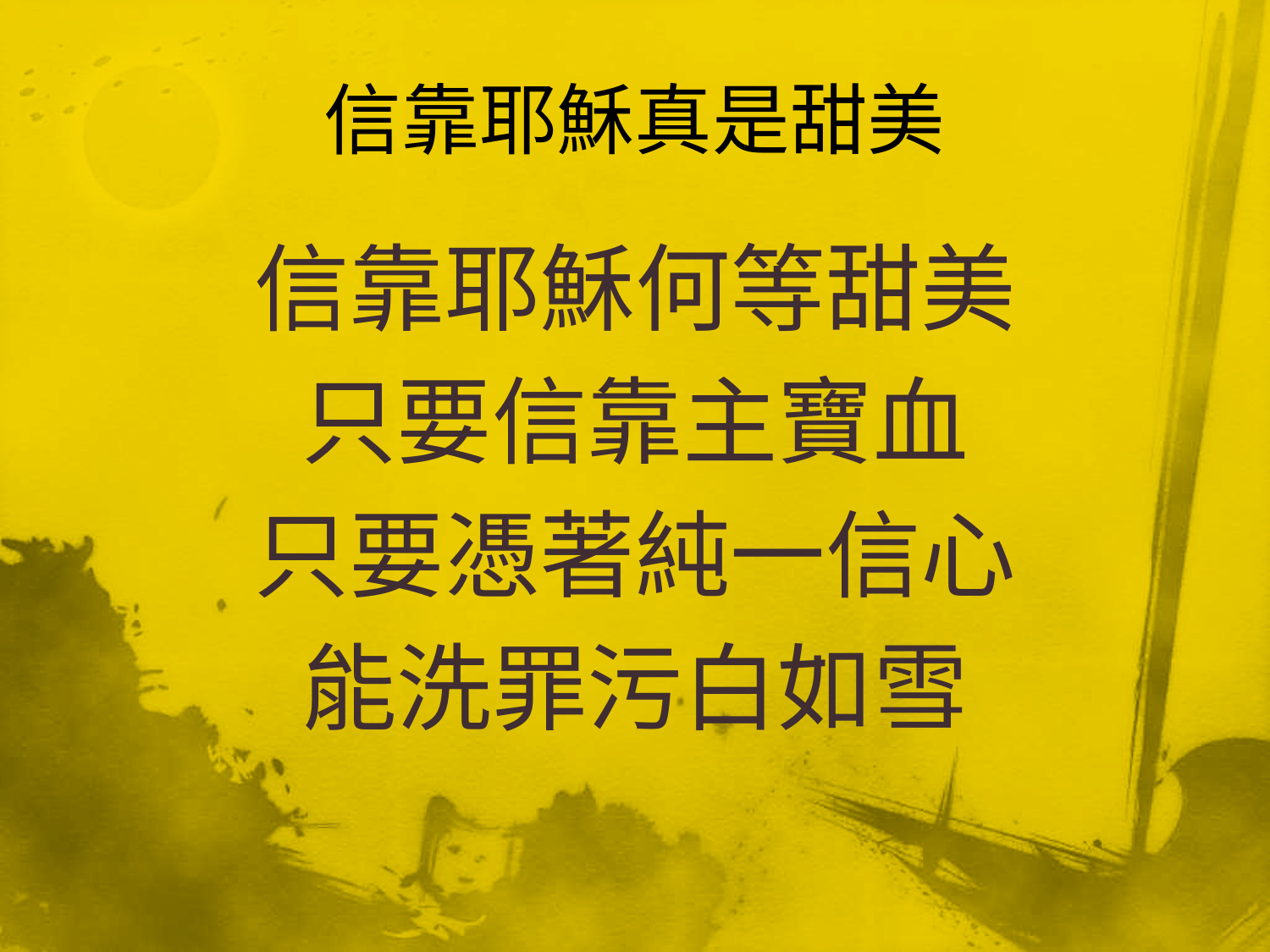

# 信靠耶穌真是甜美
信靠耶穌何等甜美
只要信靠主寶血
只要憑著純一信心
能洗罪污白如雪